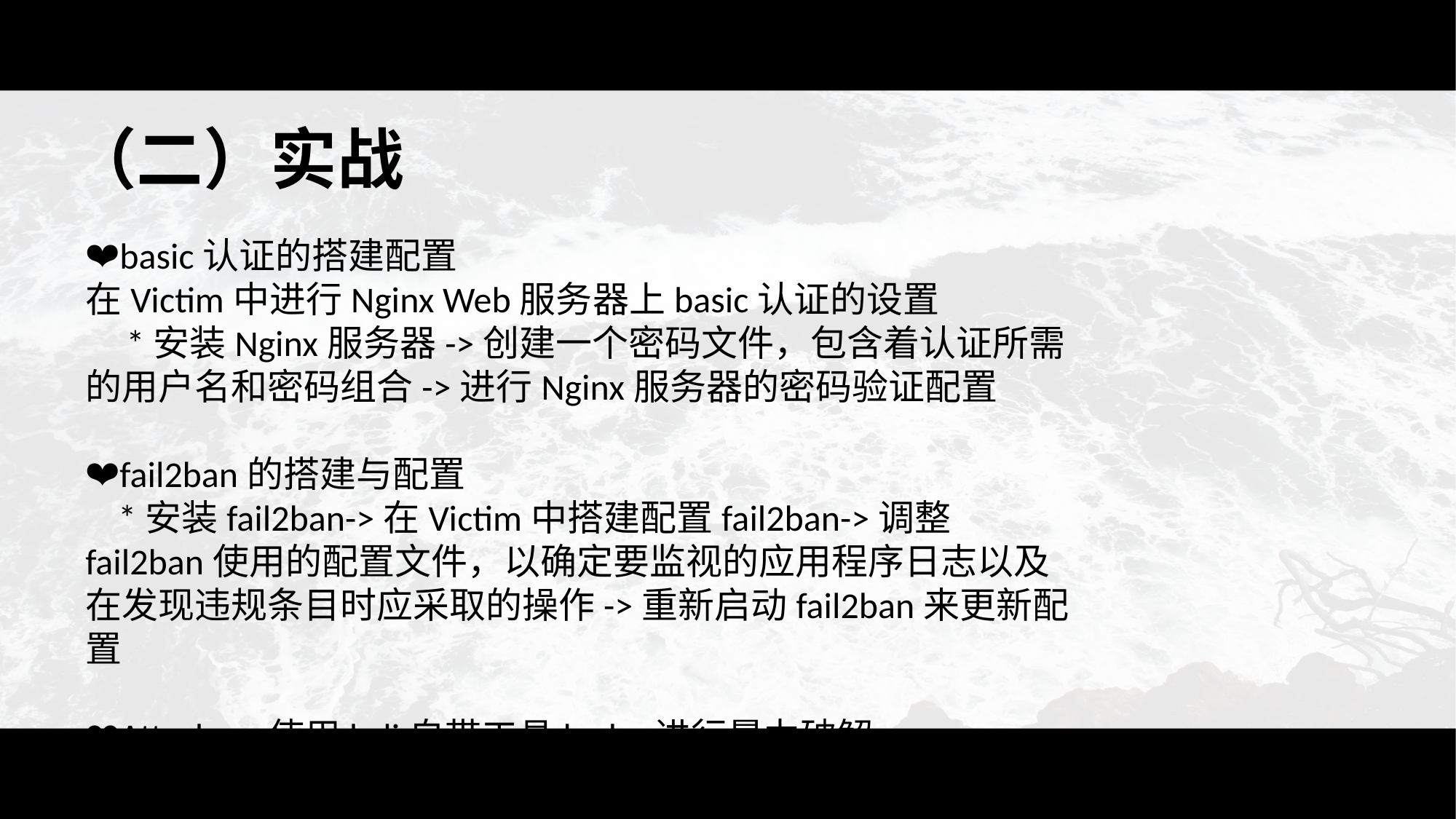

（二）实战
❤basic认证的搭建配置
在Victim中进行Nginx Web服务器上basic认证的设置
     *安装Nginx服务器->创建一个密码文件，包含着认证所需的用户名和密码组合->进行Nginx服务器的密码验证配置

❤fail2ban的搭建与配置
    *安装fail2ban->在Victim中搭建配置fail2ban->调整fail2ban使用的配置文件，以确定要监视的应用程序日志以及在发现违规条目时应采取的操作->重新启动fail2ban来更新配置

❤Attacker :使用kali自带工具hydra进行暴力破解